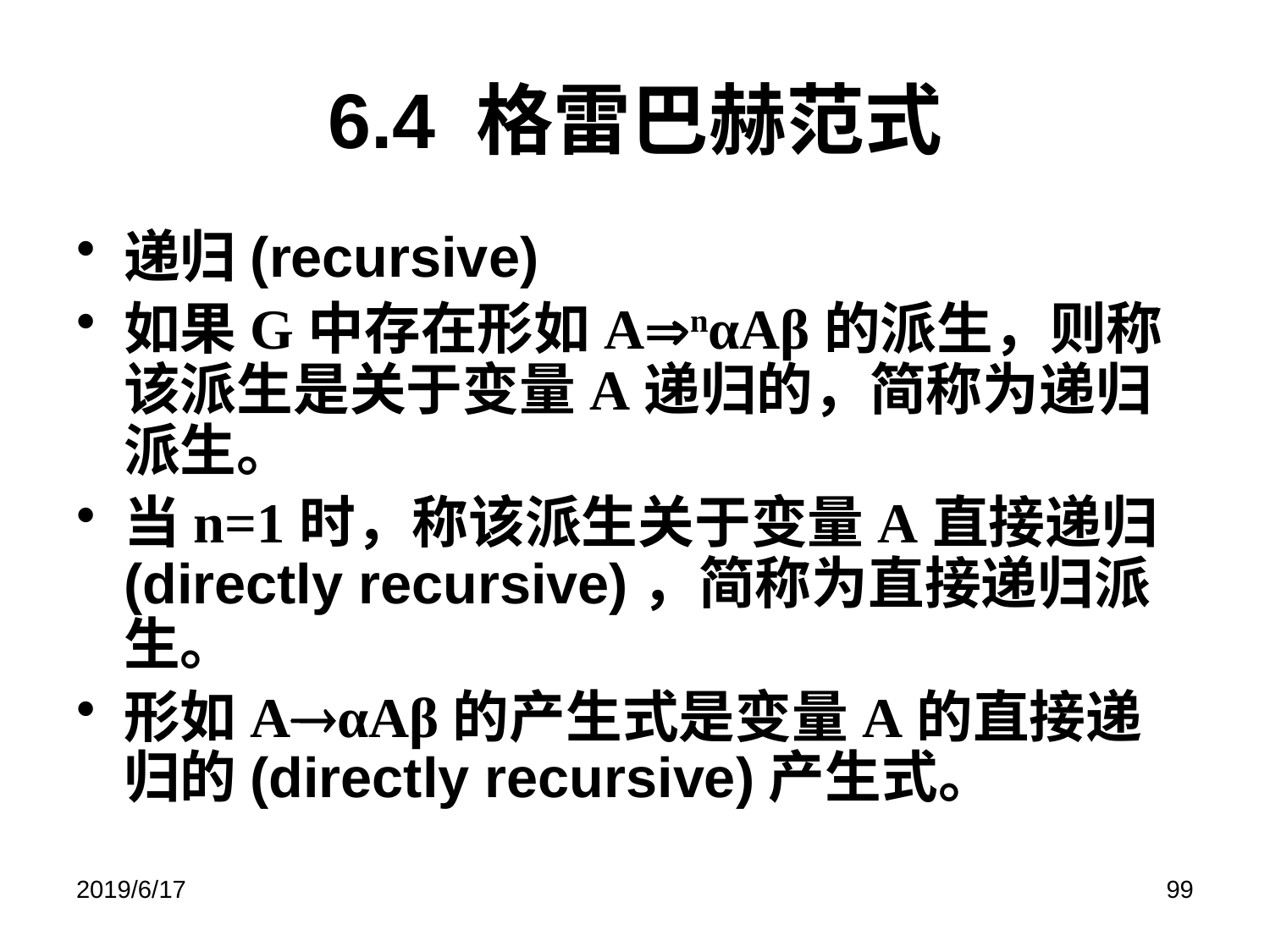

# 6.4 格雷巴赫范式
递归(recursive)
如果G中存在形如A⇒nαAβ的派生，则称该派生是关于变量A递归的，简称为递归派生。
当n=1时，称该派生关于变量A直接递归(directly recursive)，简称为直接递归派生。
形如A→αAβ的产生式是变量A的直接递归的(directly recursive)产生式。
2019/6/17
99